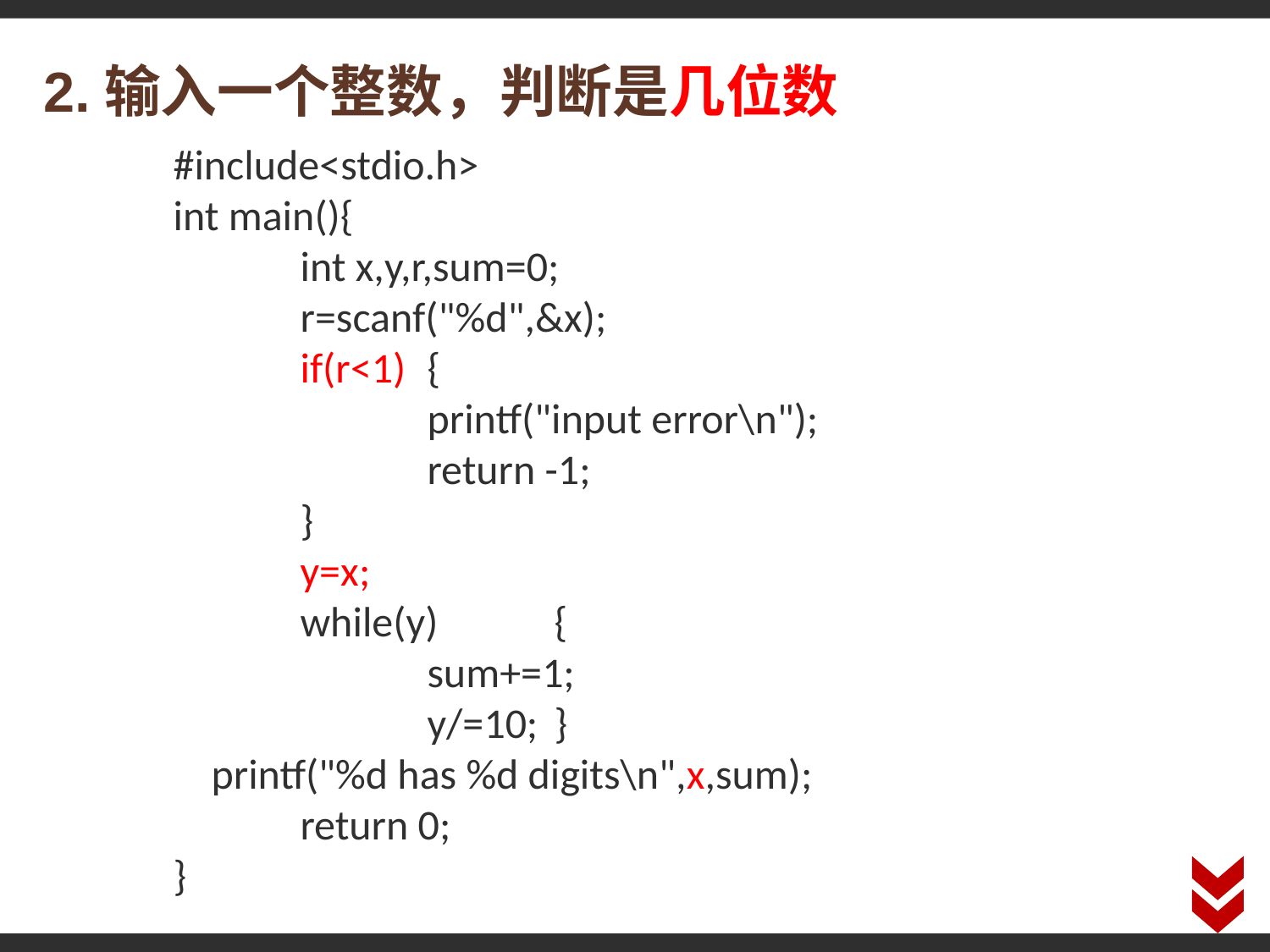

# 2.输入一个整数，判断是几位数
#include<stdio.h>
int main(){
	int x,y,r,sum=0;
	r=scanf("%d",&x);
	if(r<1)	{
		printf("input error\n");
		return -1;
	}
	y=x;
	while(y)	{
		sum+=1;
		y/=10; 	}
    printf("%d has %d digits\n",x,sum);
	return 0;
}